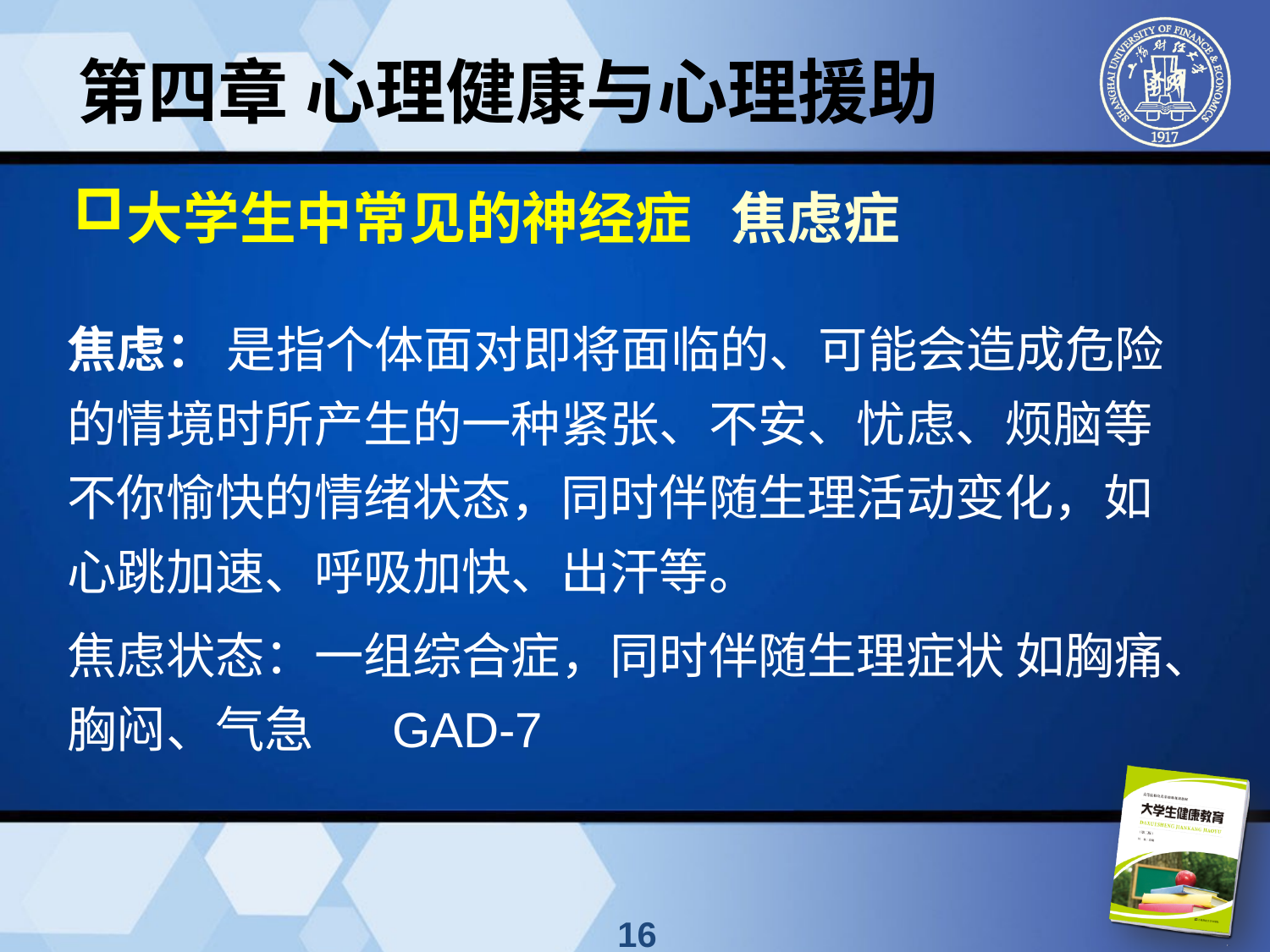

第四章 心理健康与心理援助
大学生中常见的神经症   焦虑症
焦虑： 是指个体面对即将面临的、可能会造成危险的情境时所产生的一种紧张、不安、忧虑、烦脑等不你愉快的情绪状态，同时伴随生理活动变化，如心跳加速、呼吸加快、出汗等。
焦虑状态：一组综合症，同时伴随生理症状 如胸痛、胸闷、气急      GAD-7

16